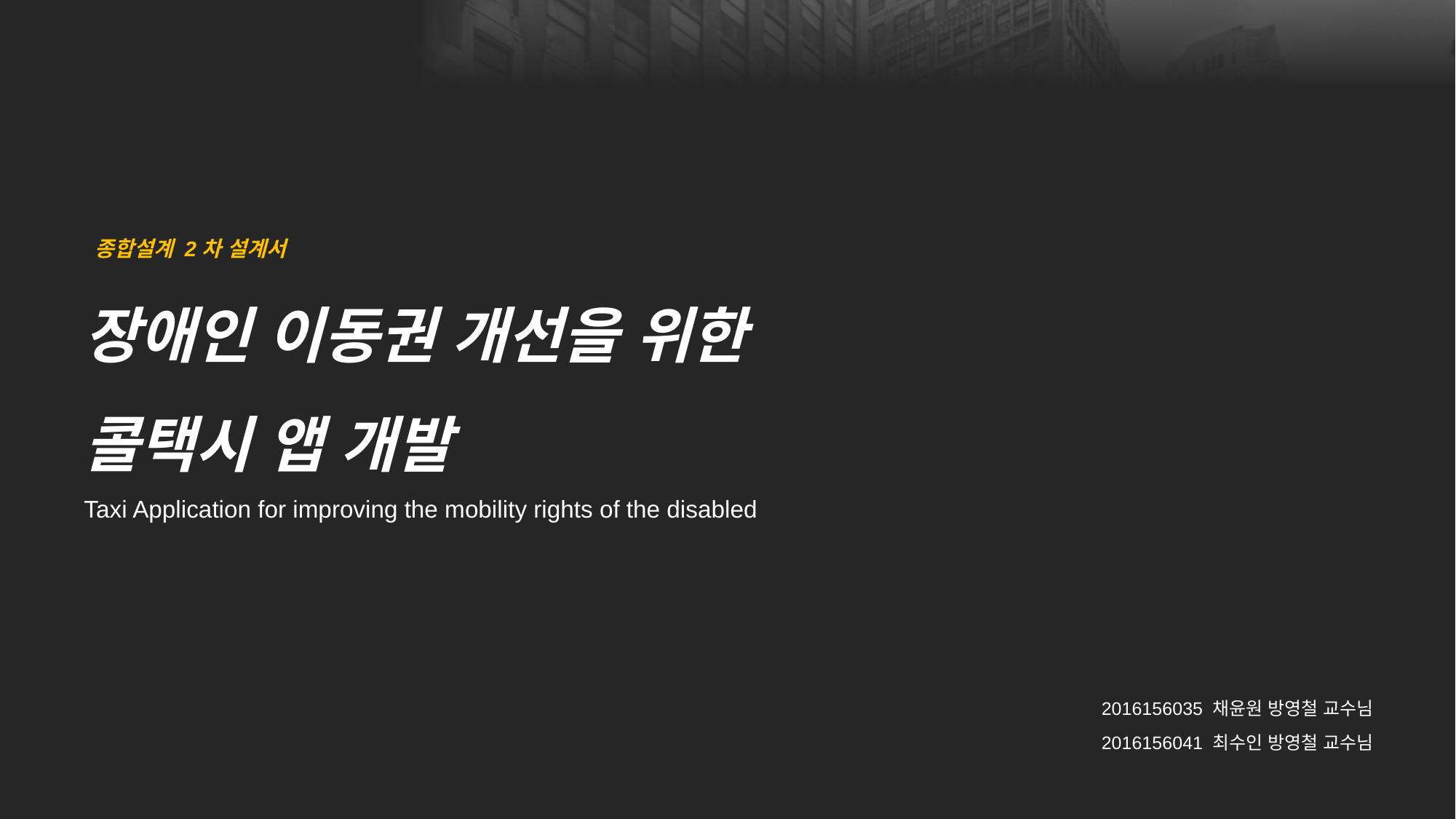

종합설계 2차 설계서
장애인 이동권 개선을 위한
콜택시 앱 개발
Taxi Application for improving the mobility rights of the disabled
2016156035 채윤원 방영철 교수님
2016156041 최수인 방영철 교수님